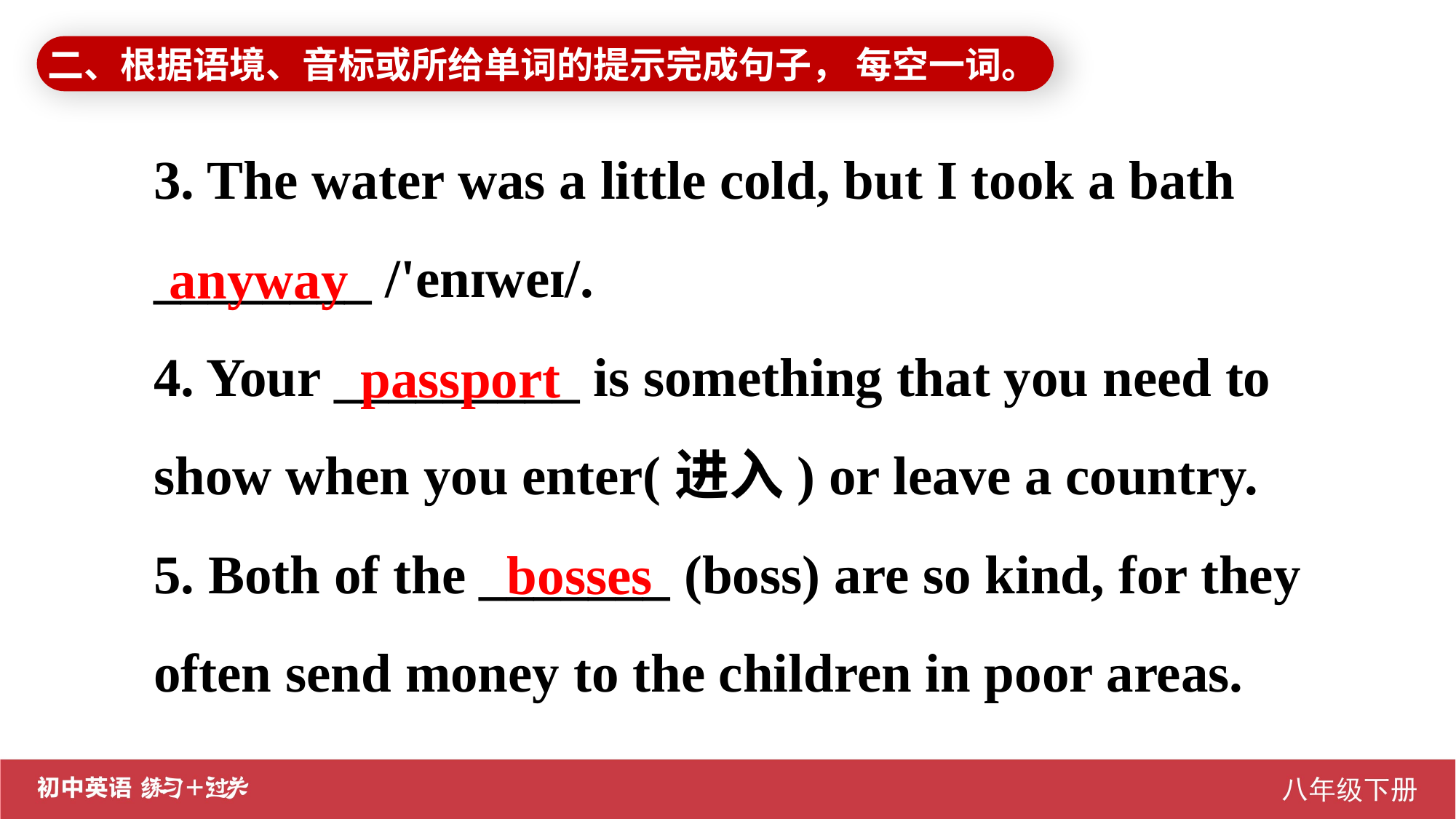

二、根据语境、音标或所给单词的提示完成句子， 每空一词。
3. The water was a little cold, but I took a bath ________ /'enɪweɪ/.
4. Your _________ is something that you need to show when you enter(进入) or leave a country.
5. Both of the _______ (boss) are so kind, for they often send money to the children in poor areas.
anyway
passport
bosses